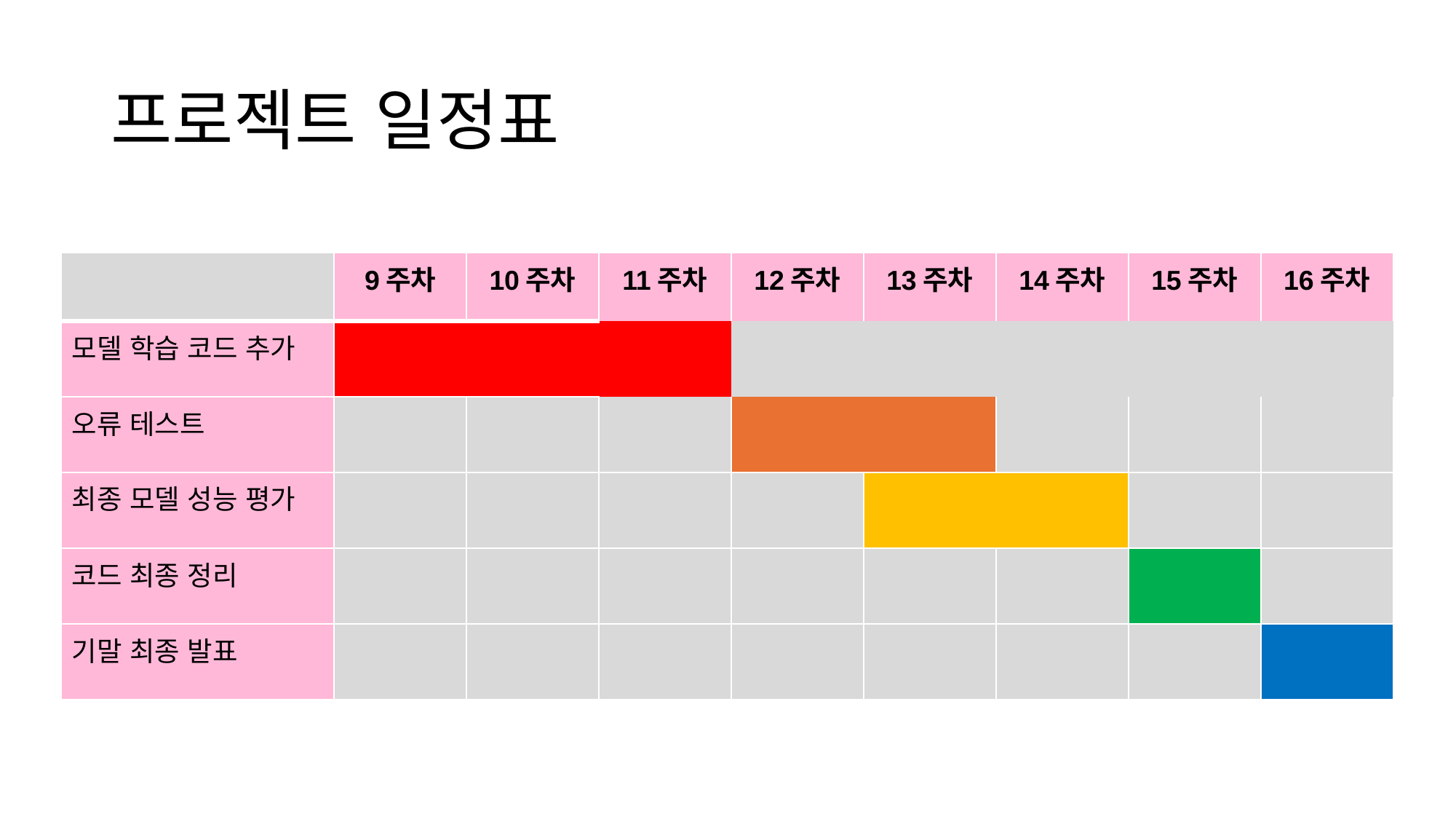

# 프로젝트 일정표
|  | 9주차 | 10주차 | 11주차 | 12주차 | 13주차 | 14주차 | 15주차 | 16주차 |
| --- | --- | --- | --- | --- | --- | --- | --- | --- |
| 모델 학습 코드 추가 |  |  |  |  |  |  |  |  |
| 오류 테스트 |  |  |  |  |  |  |  |  |
| 최종 모델 성능 평가 |  |  |  |  |  |  |  |  |
| 코드 최종 정리 |  |  |  |  |  |  |  |  |
| 기말 최종 발표 |  |  |  |  |  |  |  |  |